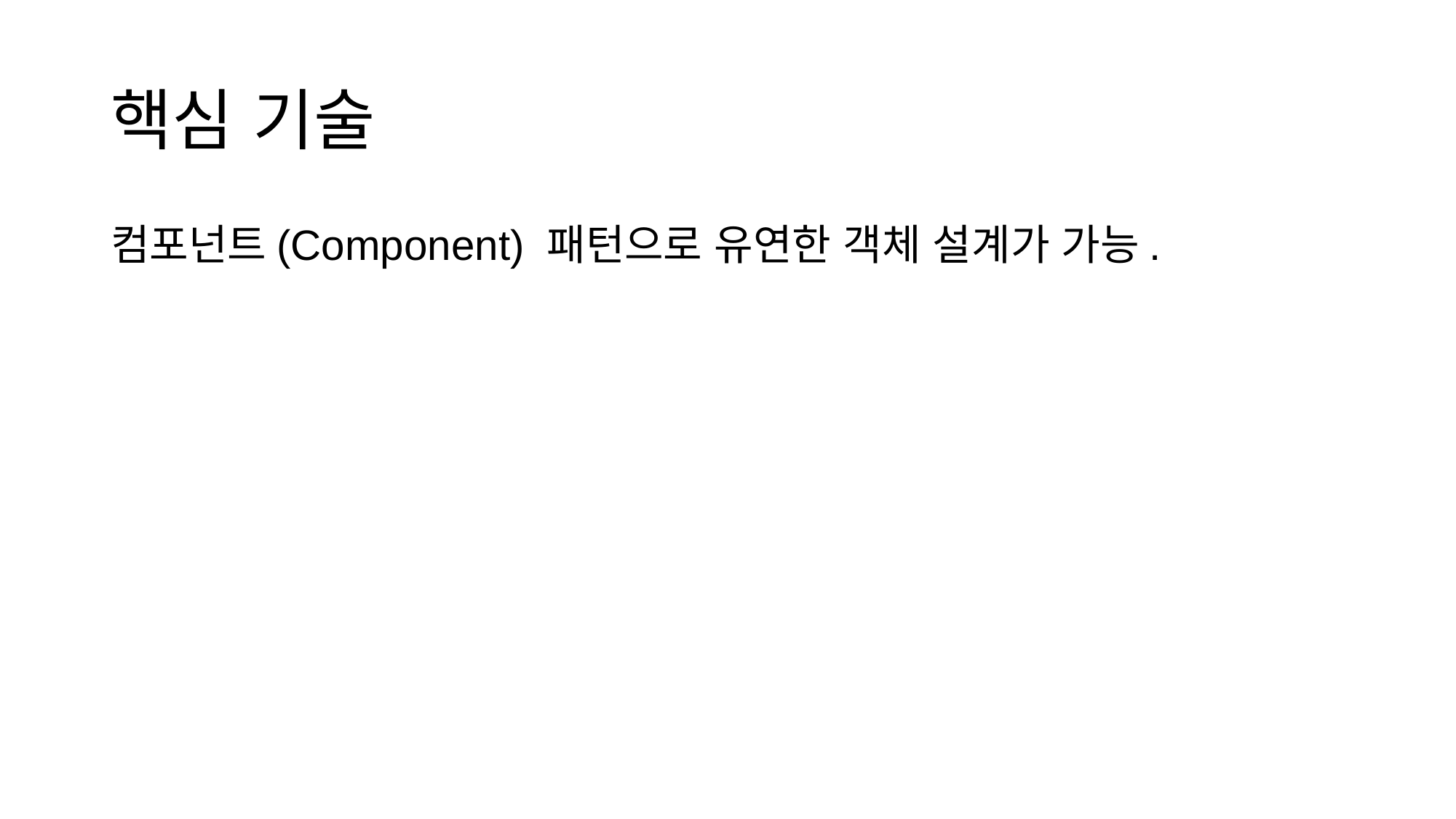

# 핵심 기술
컴포넌트(Component) 패턴으로 유연한 객체 설계가 가능.